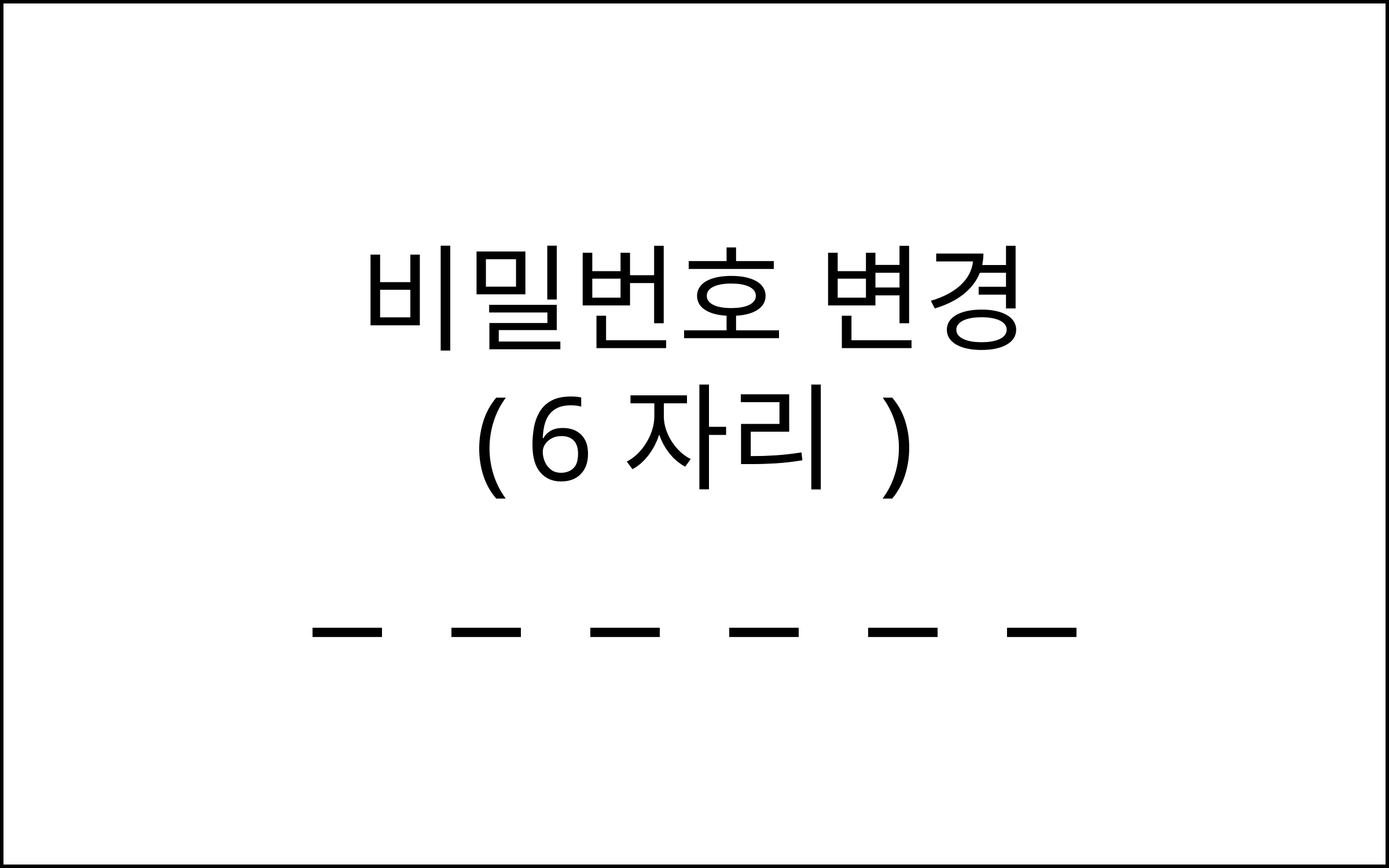

비밀번호 변경
(6자리)
_ _ _ _ _ _